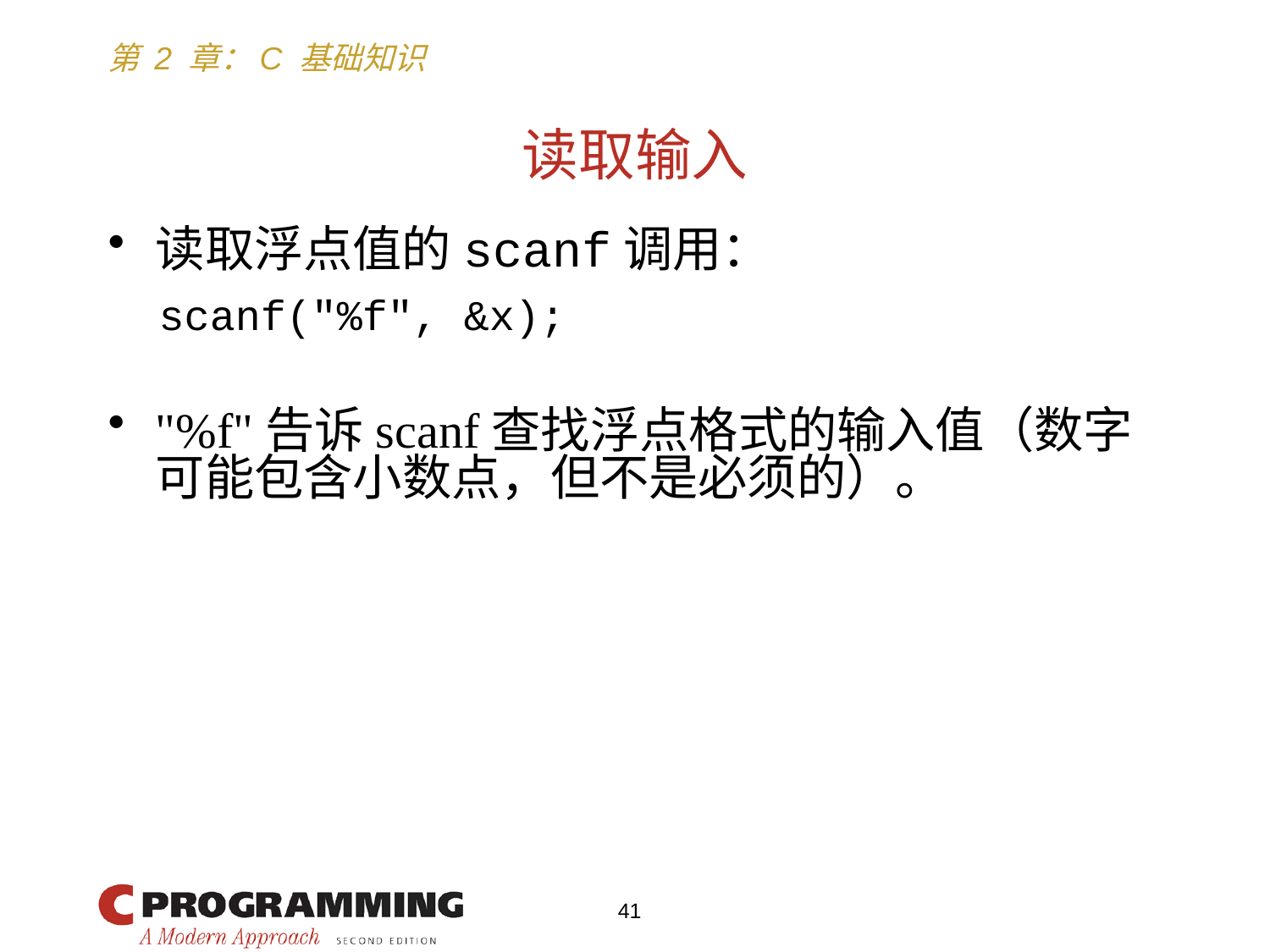

# 读取输入
读取浮点值的scanf调用：
  scanf("%f", &x);

"%f"告诉scanf查找浮点格式的输入值（数字可能包含小数点，但不是必须的）。

41